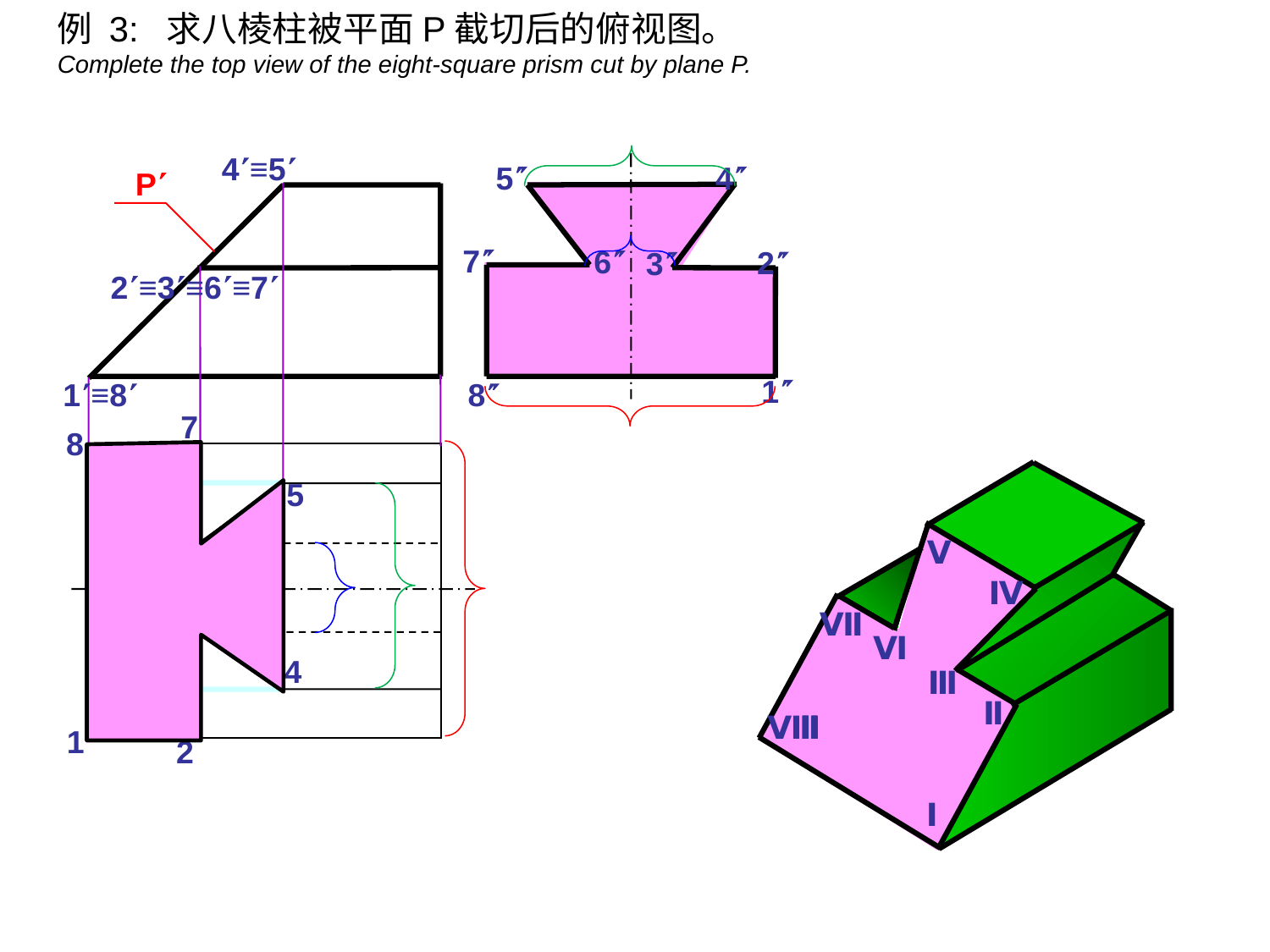

例 3:  求八棱柱被平面P截切后的俯视图。
Complete the top view of the eight-square prism cut by plane P.

4′≡5′
5″
4″
P′

7″
6″
2″
3″
2′≡3′≡6′≡7′

1″
1′≡8′
8″

7
8

5

6
Ⅴ
Ⅳ
Ⅶ
Ⅵ
Ⅲ
Ⅱ
Ⅷ
Ⅰ

3

4
1
2